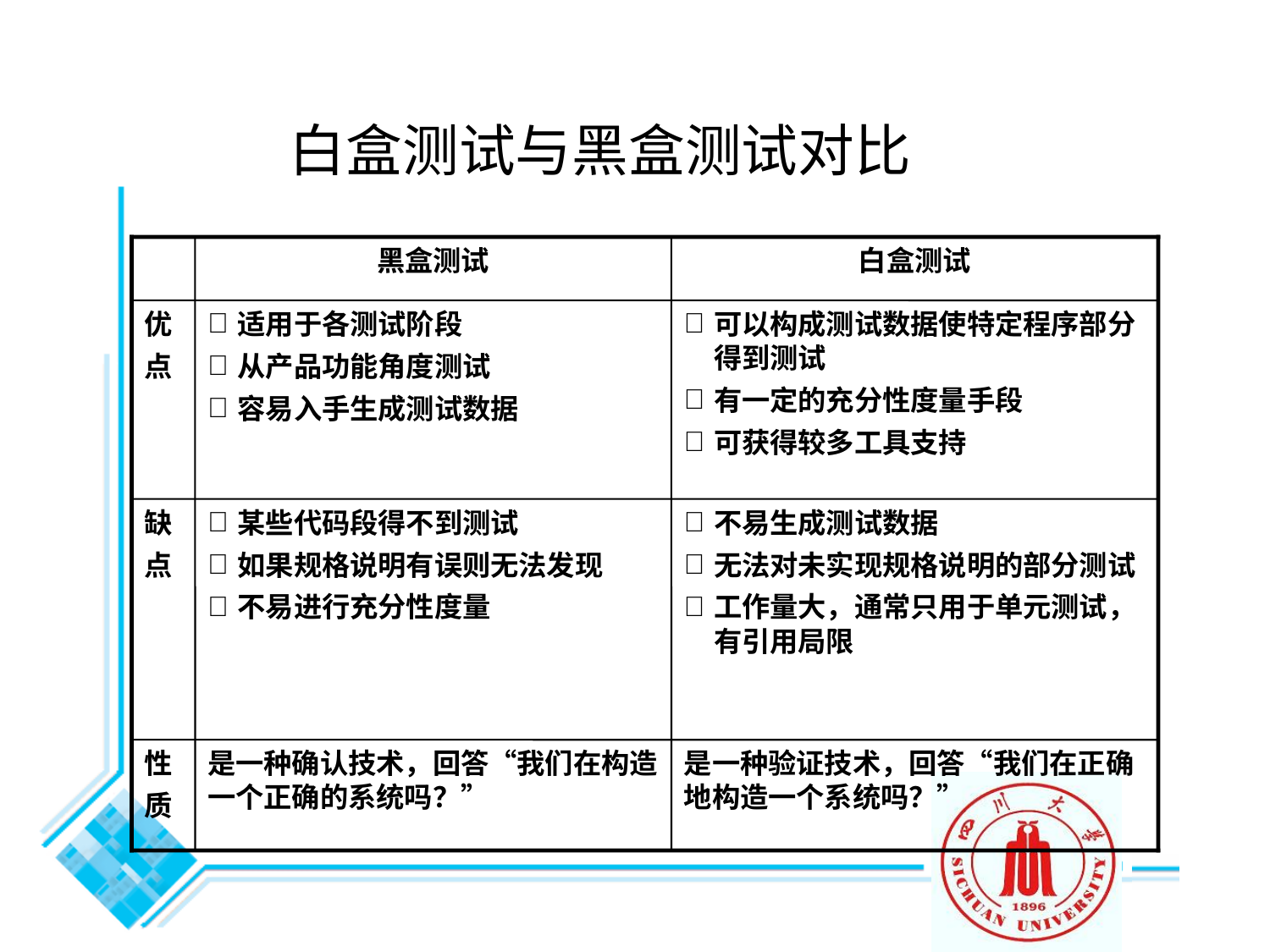

# 白盒测试与黑盒测试对比

黑盒测试

白盒测试

优
点

适用于各测试阶段
从产品功能角度测试
容易入手生成测试数据
可以构成测试数据使特定程序部分得到测试
有一定的充分性度量手段
可获得较多工具支持
缺
点

某些代码段得不到测试
如果规格说明有误则无法发现
不易进行充分性度量
不易生成测试数据
无法对未实现规格说明的部分测试
工作量大，通常只用于单元测试，有引用局限
性
质

是一种确认技术，回答“我们在构造一个正确的系统吗？”
是一种验证技术，回答“我们在正确地构造一个系统吗？”